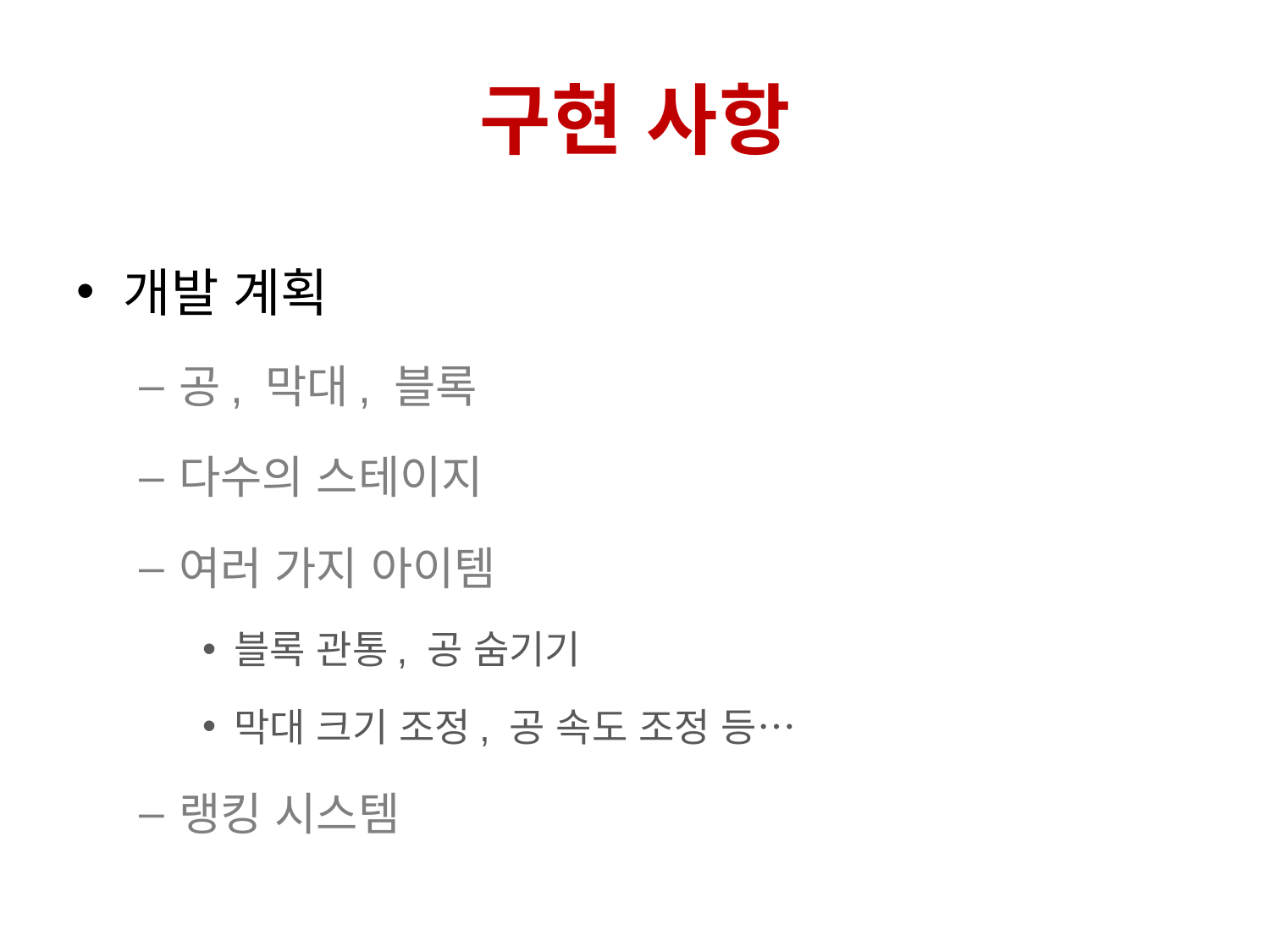

# 구현 사항
개발 계획
공, 막대, 블록
다수의 스테이지
여러 가지 아이템
블록 관통, 공 숨기기
막대 크기 조정, 공 속도 조정 등…
랭킹 시스템